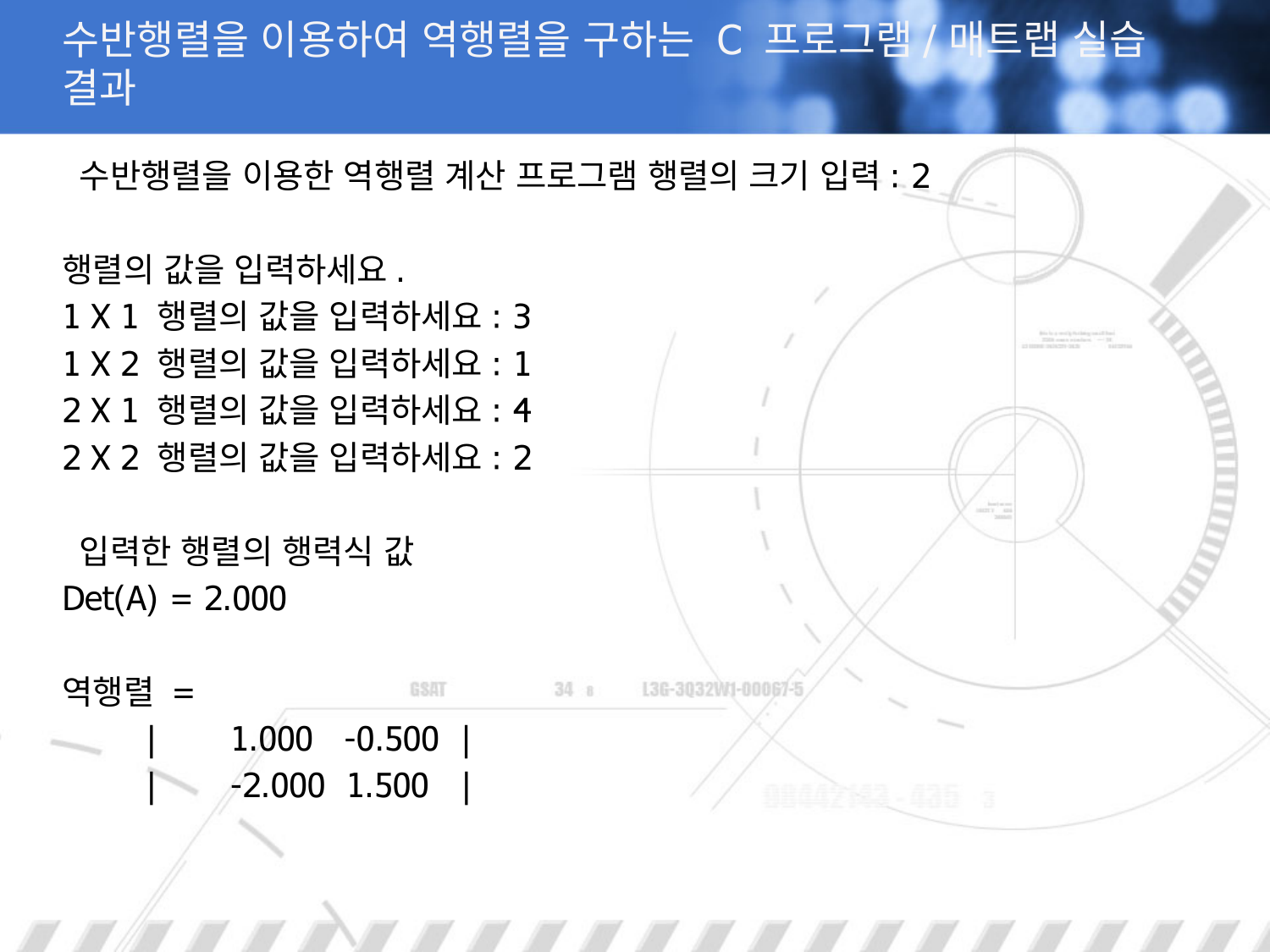

# 수반행렬을 이용하여 역행렬을 구하는 C 프로그램/매트랩 실습 결과
 수반행렬을 이용한 역행렬 계산 프로그램 행렬의 크기 입력: 2

행렬의 값을 입력하세요.
1 X 1 행렬의 값을 입력하세요: 3
1 X 2 행렬의 값을 입력하세요: 1
2 X 1 행렬의 값을 입력하세요: 4
2 X 2 행렬의 값을 입력하세요: 2

 입력한 행렬의 행력식 값
Det(A) = 2.000

역행렬 =
        |       1.000   -0.500  |
        |       -2.000  1.500   |